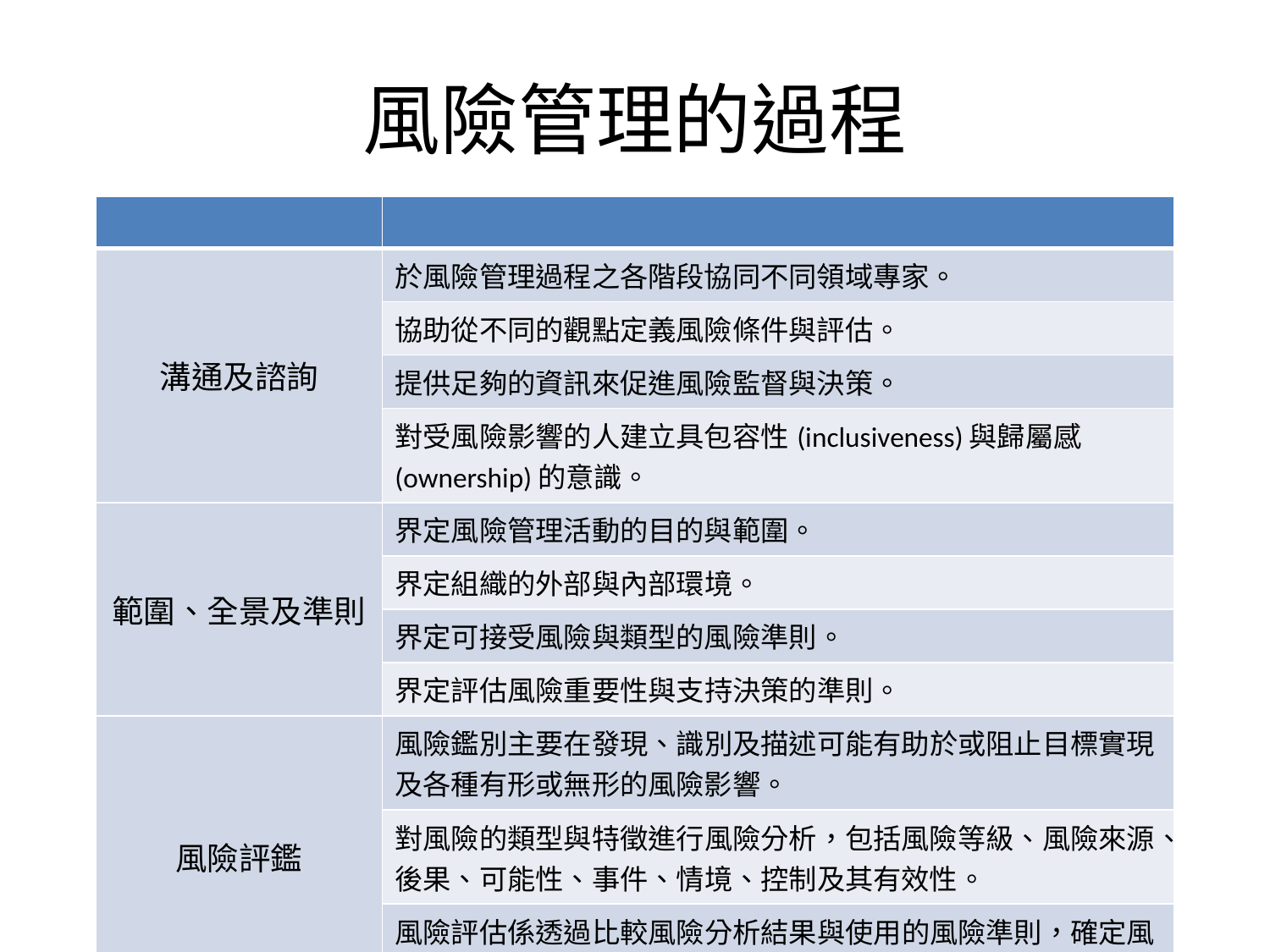

# 風險管理的過程
|  |  |
| --- | --- |
| 溝通及諮詢 | 於風險管理過程之各階段協同不同領域專家。 |
|  | 協助從不同的觀點定義風險條件與評估。 |
|  | 提供足夠的資訊來促進風險監督與決策。 |
|  | 對受風險影響的人建立具包容性(inclusiveness)與歸屬感(ownership)的意識。 |
| 範圍、全景及準則 | 界定風險管理活動的目的與範圍。 |
|  | 界定組織的外部與內部環境。 |
|  | 界定可接受風險與類型的風險準則。 |
|  | 界定評估風險重要性與支持決策的準則。 |
| 風險評鑑 | 風險鑑別主要在發現、識別及描述可能有助於或阻止目標實現及各種有形或無形的風險影響。 |
|  | 對風險的類型與特徵進行風險分析，包括風險等級、風險來源、後果、可能性、事件、情境、控制及其有效性。 |
|  | 風險評估係透過比較風險分析結果與使用的風險準則，確定風險的重大性以支持決策。 |